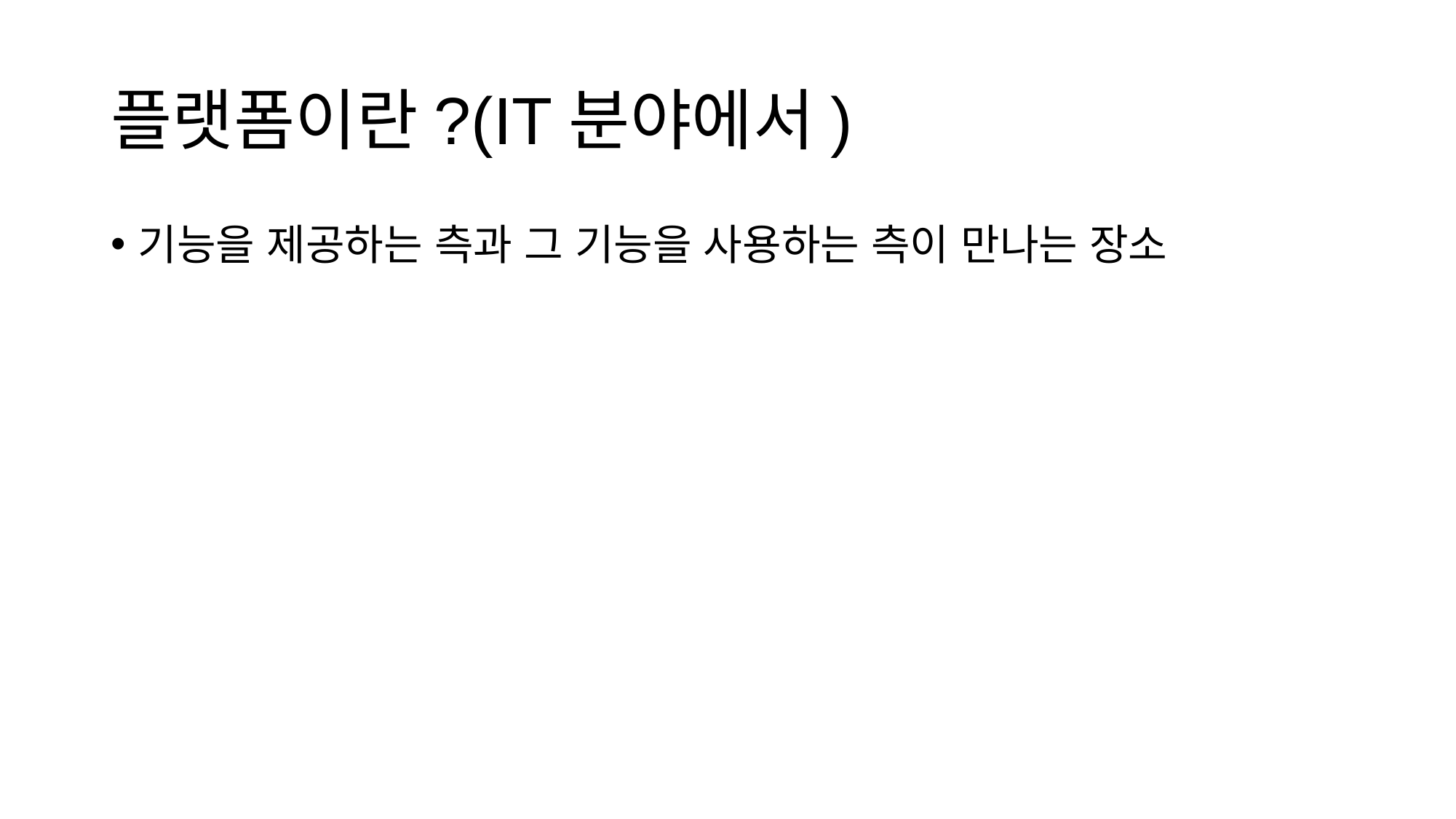

# 플랫폼이란?(IT분야에서)
기능을 제공하는 측과 그 기능을 사용하는 측이 만나는 장소